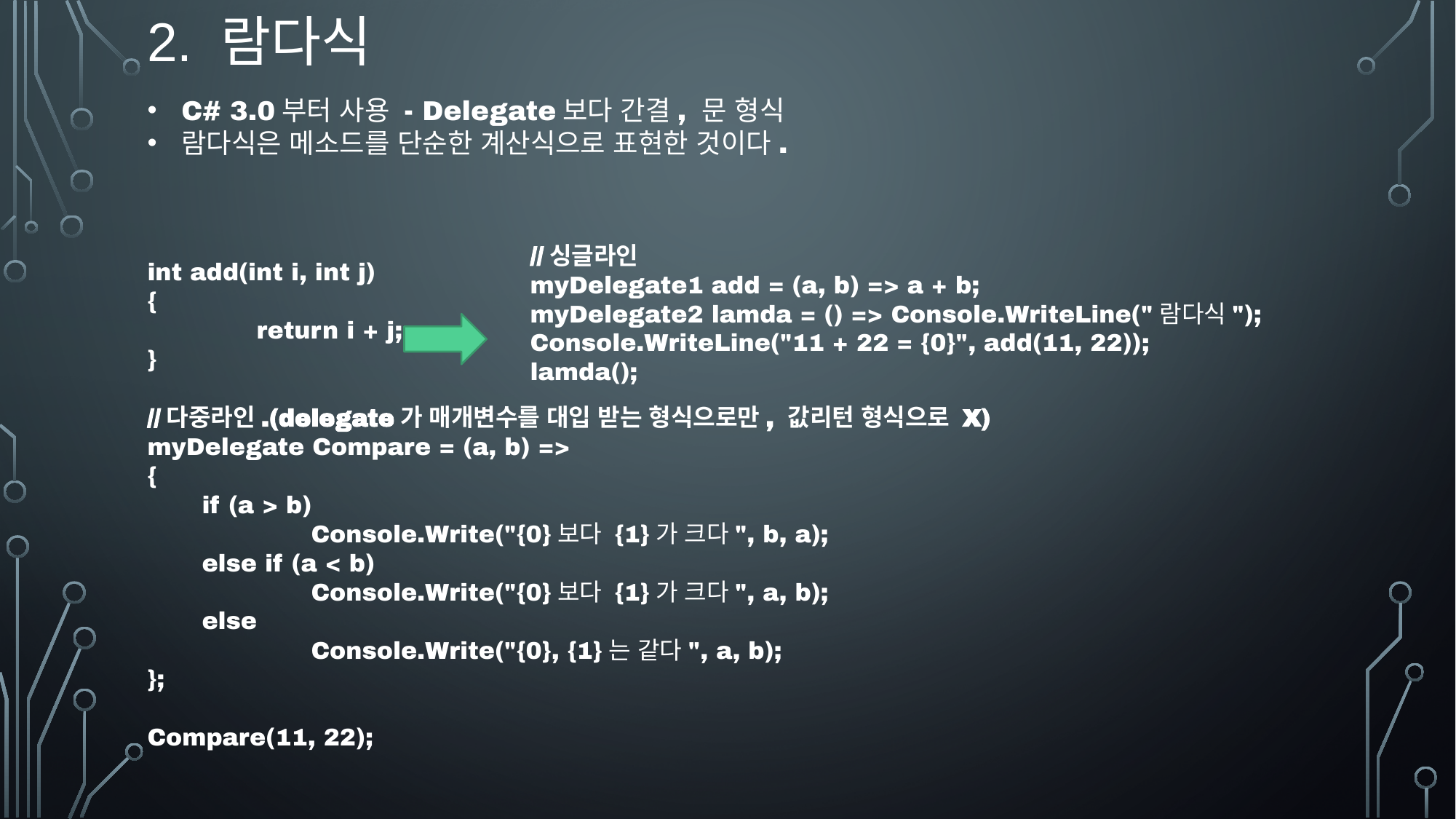

# 2. 람다식
C# 3.0부터 사용 - Delegate보다 간결, 문 형식
람다식은 메소드를 단순한 계산식으로 표현한 것이다.

int add(int i, int j)
{
	return i + j;
}

//다중라인.(delegate가 매개변수를 대입 받는 형식으로만, 값리턴 형식으로 X)
myDelegate Compare = (a, b) =>
{
if (a > b)
	Console.Write("{0}보다 {1}가 크다", b, a);
else if (a < b)
	Console.Write("{0}보다 {1}가 크다", a, b);
else
	Console.Write("{0}, {1}는 같다", a, b);
};

Compare(11, 22);
//싱글라인
myDelegate1 add = (a, b) => a + b;
myDelegate2 lamda = () => Console.WriteLine("람다식");
Console.WriteLine("11 + 22 = {0}", add(11, 22));
lamda();